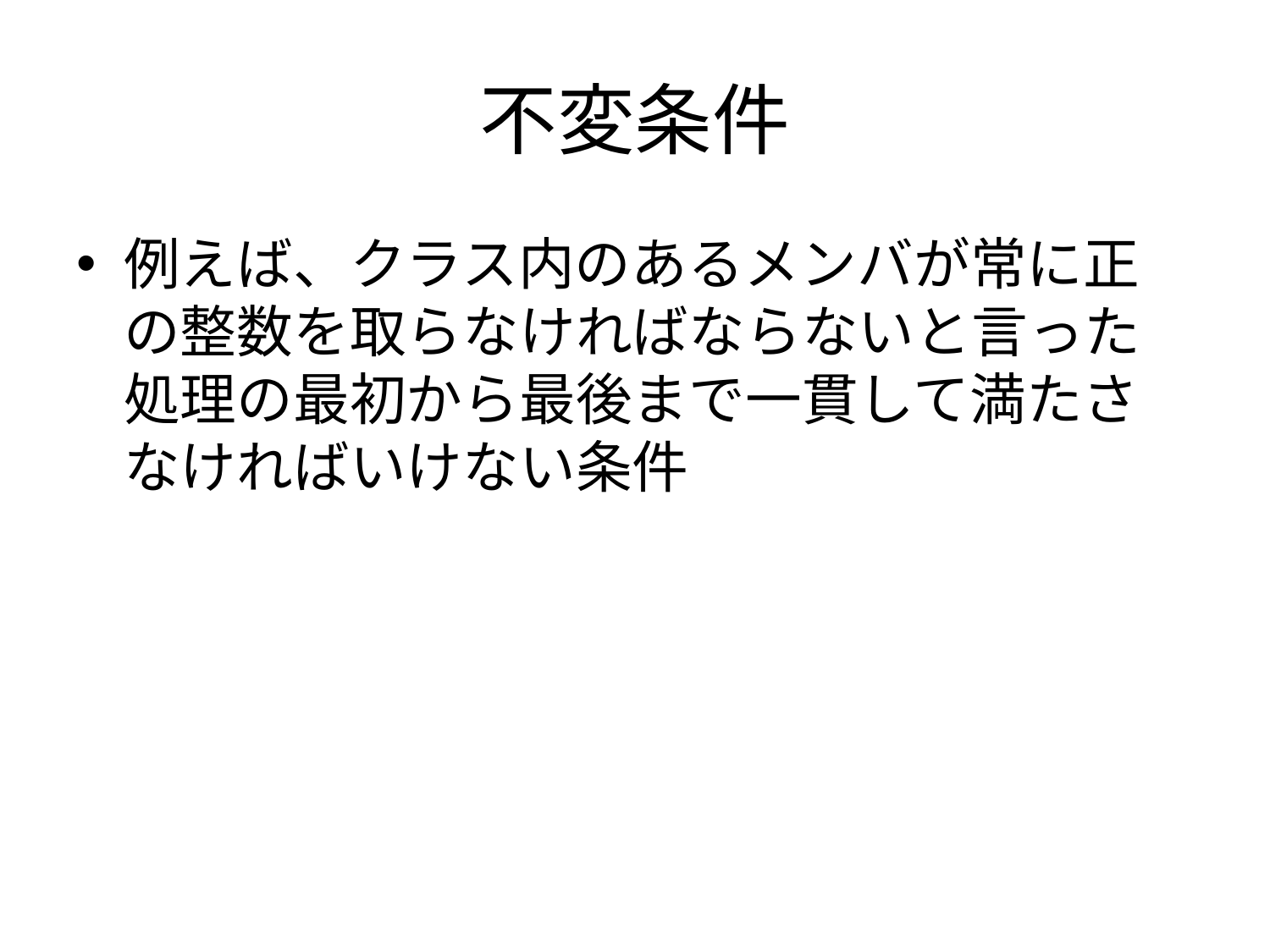

# 不変条件
例えば、クラス内のあるメンバが常に正の整数を取らなければならないと言った処理の最初から最後まで一貫して満たさなければいけない条件